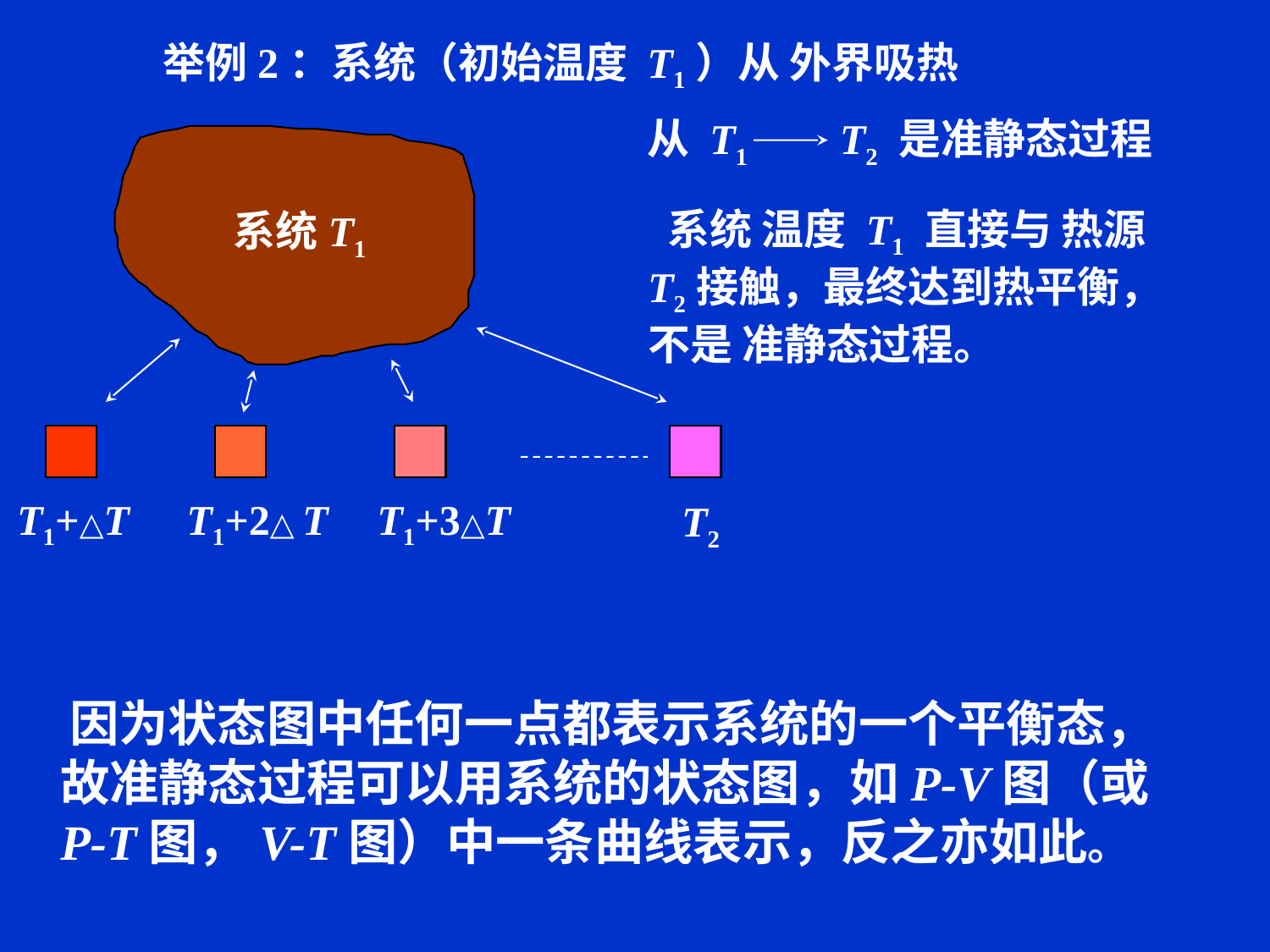

# 举例2：系统（初始温度 T1）从 外界吸热
从 T1               T2 是准静态过程

系统T1
 系统 温度 T1 直接与 热源
T2接触，最终达到热平衡，
不是 准静态过程。

T1+△T
T1+2△ T
T1+3△T
T2
    因为状态图中任何一点都表示系统的一个平衡态，故准静态过程可以用系统的状态图，如P-V图（或P-T图，V-T图）中一条曲线表示，反之亦如此。